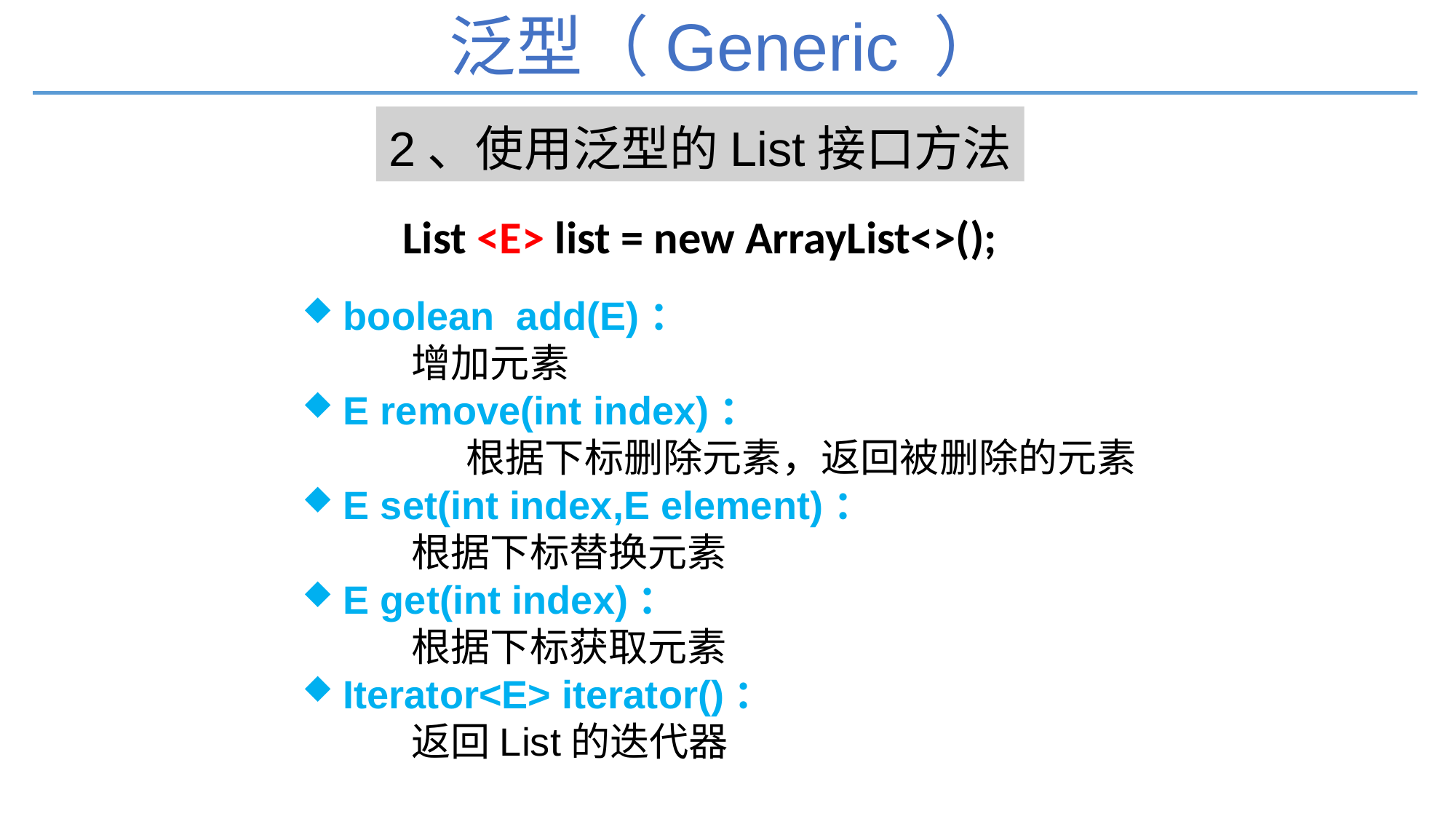

# 泛型（Generic ）
2、使用泛型的List接口方法
List <E> list = new ArrayList<>();

boolean  add(E)：
	增加元素
E remove(int index)：
	根据下标删除元素，返回被删除的元素
E set(int index,E element)：
	根据下标替换元素
E get(int index)：
	根据下标获取元素
Iterator<E> iterator()：
	返回List的迭代器